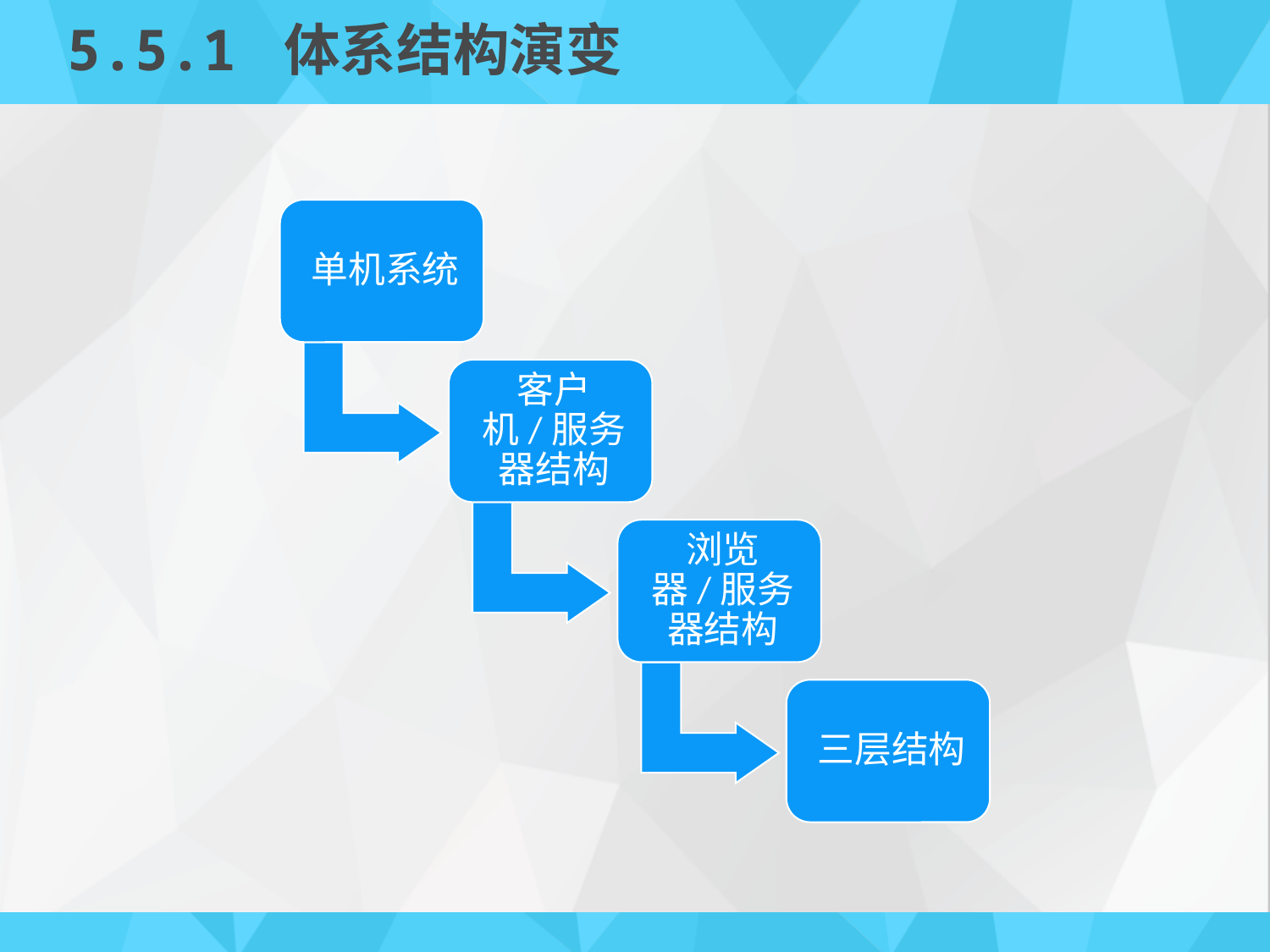

# 5.5.1 体系结构演变
单机系统
客户机/服务器结构
浏览器/服务器结构
三层结构